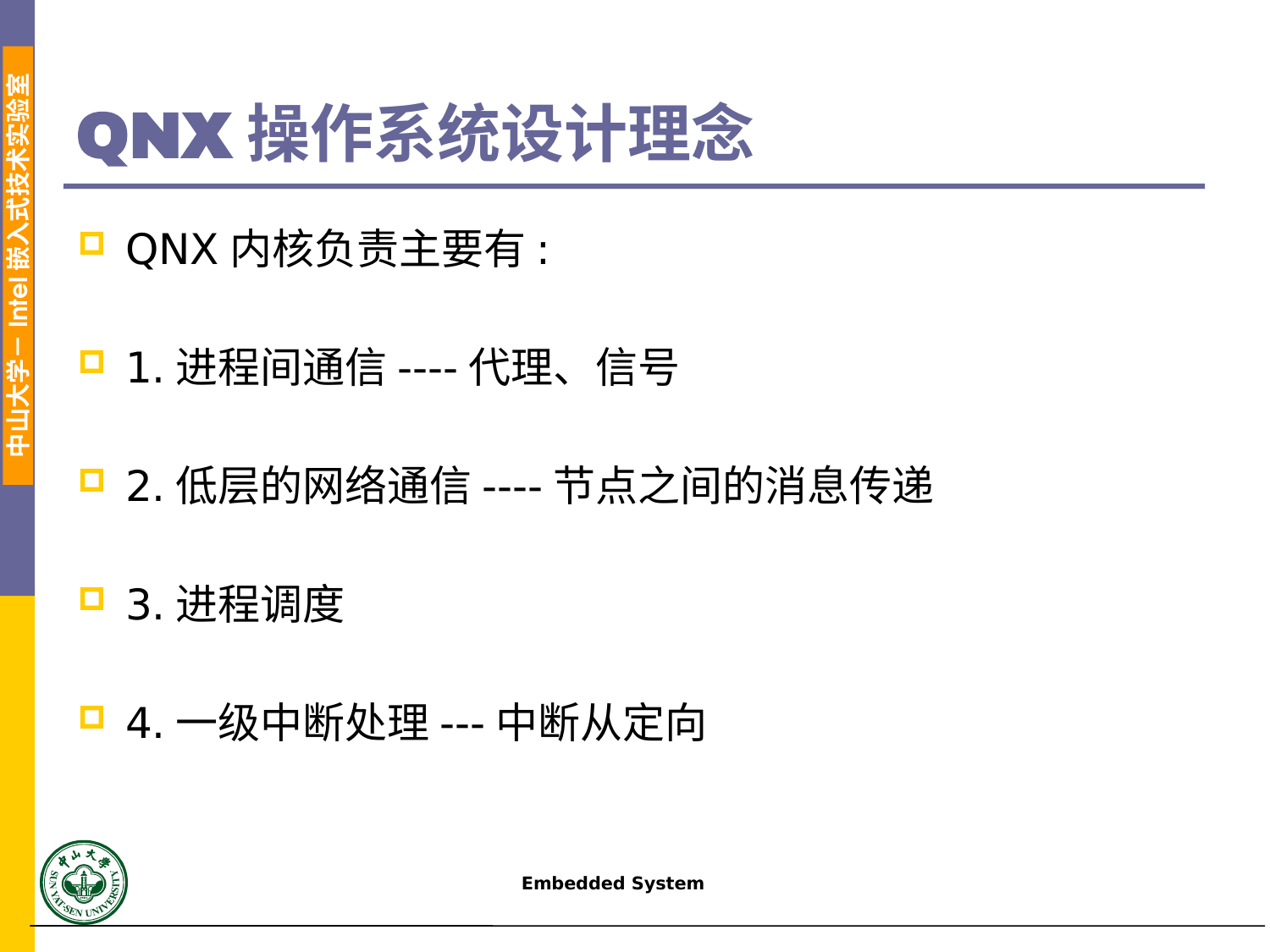

# QNX操作系统设计理念
QNX内核负责主要有:

1.进程间通信----代理、信号

2.低层的网络通信----节点之间的消息传递

3.进程调度

4.一级中断处理---中断从定向
Embedded System